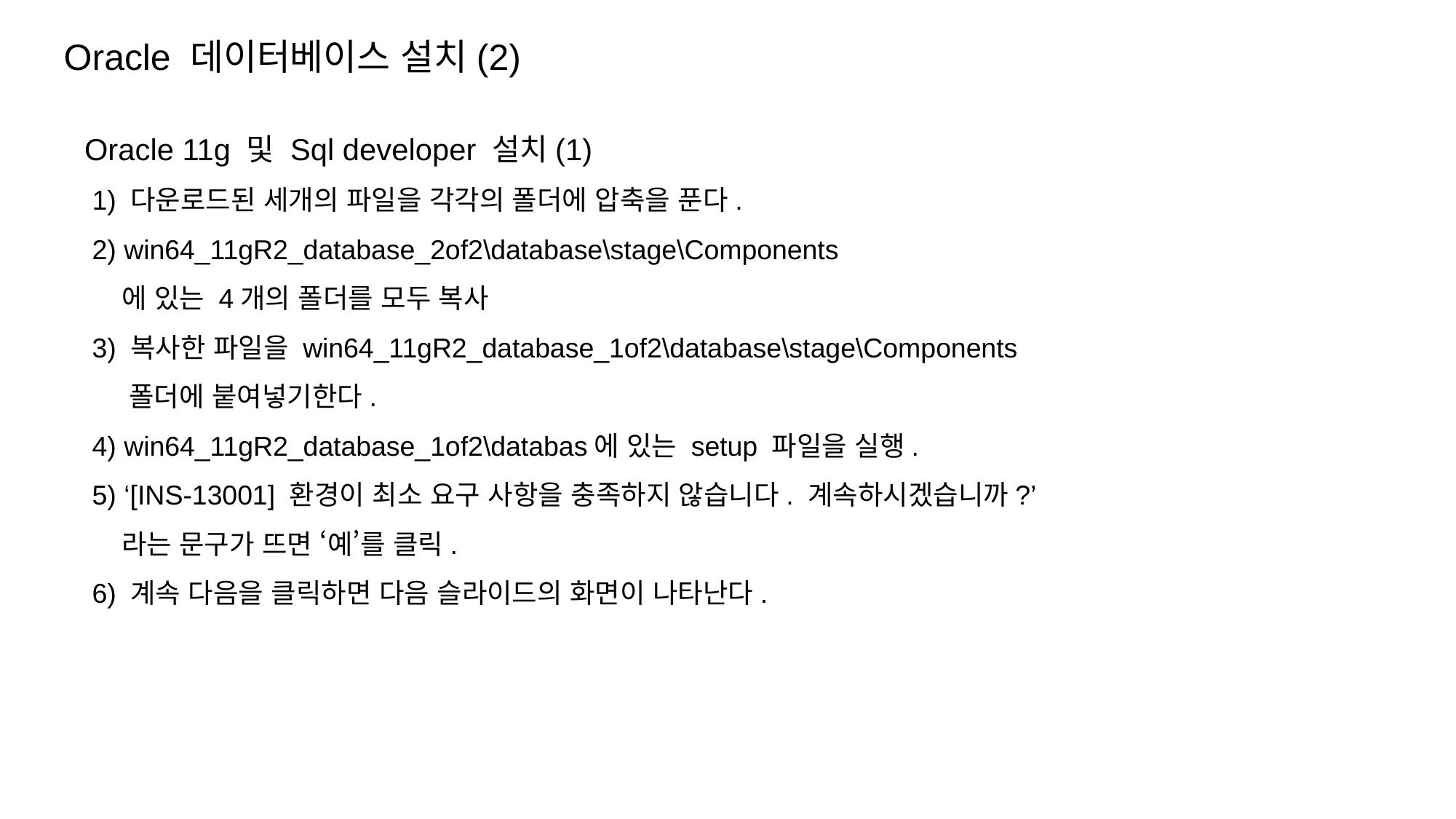

Oracle 데이터베이스 설치(2)
Oracle 11g 및 Sql developer 설치(1)
 1) 다운로드된 세개의 파일을 각각의 폴더에 압축을 푼다.
 2) win64_11gR2_database_2of2\database\stage\Components
    에 있는 4개의 폴더를 모두 복사
 3) 복사한 파일을 win64_11gR2_database_1of2\database\stage\Components
     폴더에 붙여넣기한다.
 4) win64_11gR2_database_1of2\databas에 있는 setup 파일을 실행.
 5) ‘[INS-13001] 환경이 최소 요구 사항을 충족하지 않습니다. 계속하시겠습니까?’
    라는 문구가 뜨면 ‘예’를 클릭.
 6) 계속 다음을 클릭하면 다음 슬라이드의 화면이 나타난다.